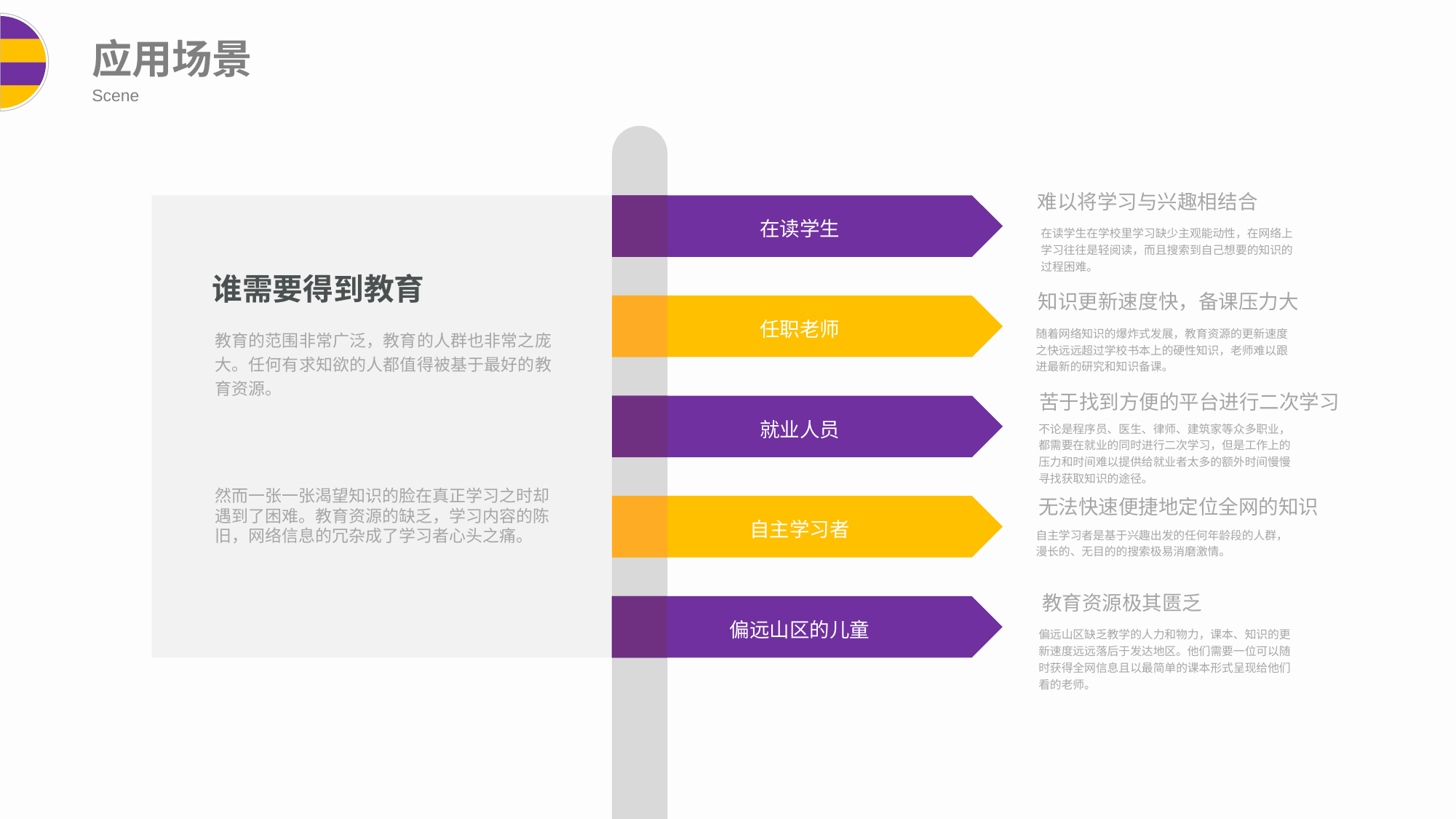

应用场景

Scene

难以将学习与兴趣相结合
在读学生在学校里学习缺少主观能动性，在网络上学习往往是轻阅读，而且搜索到自己想要的知识的过程困难。

谁需要得到教育
教育的范围非常广泛，教育的人群也非常之庞大。任何有求知欲的人都值得被基于最好的教育资源。

然而一张一张渴望知识的脸在真正学习之时却遇到了困难。教育资源的缺乏，学习内容的陈旧，网络信息的冗杂成了学习者心头之痛。

在读学生
知识更新速度快，备课压力大
随着网络知识的爆炸式发展，教育资源的更新速度之快远远超过学校书本上的硬性知识，老师难以跟进最新的研究和知识备课。
任职老师

苦于找到方便的平台进行二次学习
不论是程序员、医生、律师、建筑家等众多职业，都需要在就业的同时进行二次学习，但是工作上的压力和时间难以提供给就业者太多的额外时间慢慢寻找获取知识的途径。
就业人员

无法快速便捷地定位全网的知识
自主学习者是基于兴趣出发的任何年龄段的人群，漫长的、无目的的搜索极易消磨激情。

自主学习者
教育资源极其匮乏
偏远山区缺乏教学的人力和物力，课本、知识的更新速度远远落后于发达地区。他们需要一位可以随时获得全网信息且以最简单的课本形式呈现给他们看的老师。
偏远山区的儿童